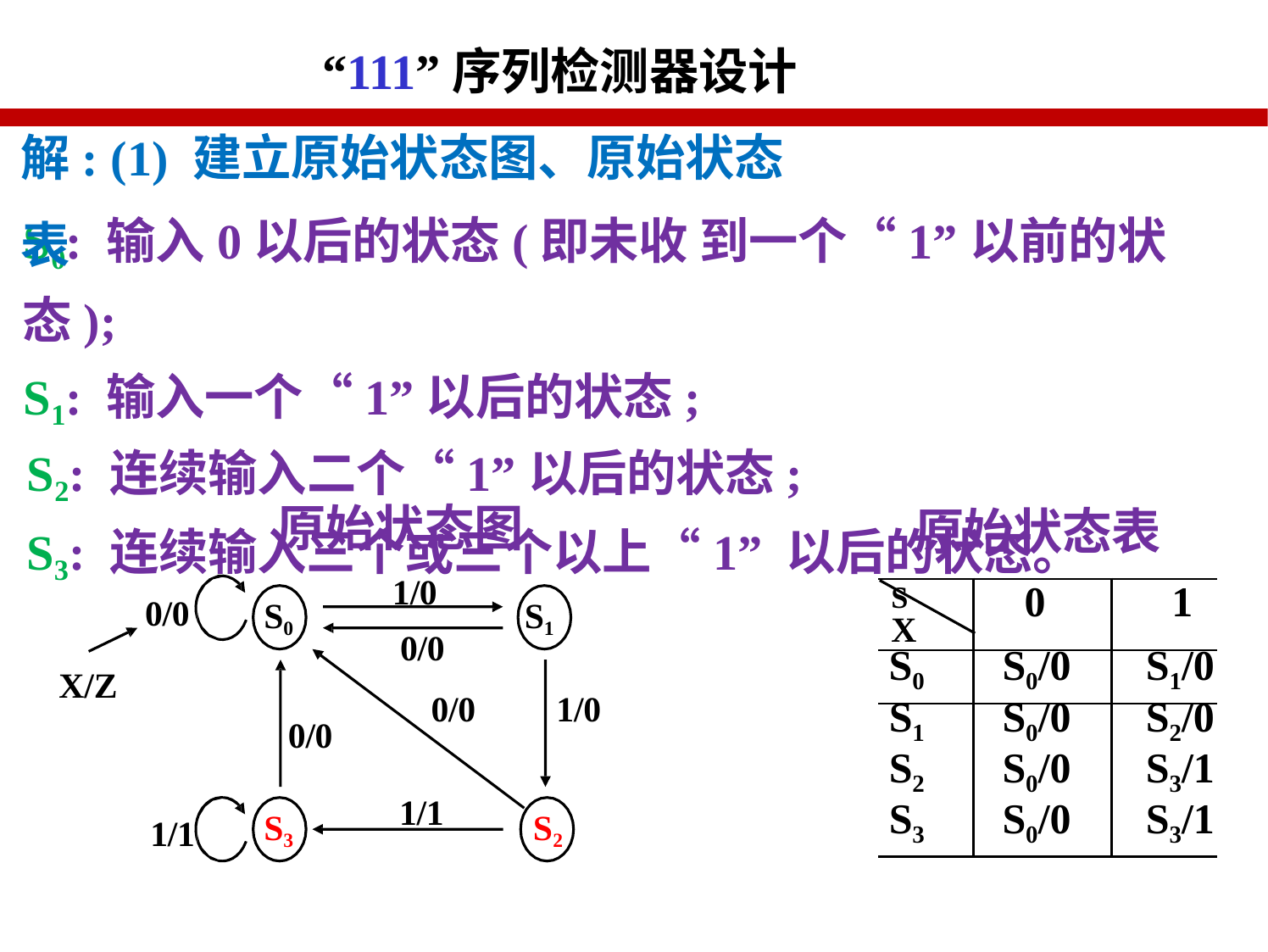

# “111”序列检测器设计  解: (1) 建立原始状态图、原始状态表
S0: 输入0以后的状态(即未收 到一个“1”以前的状态);
S1: 输入一个“1”以后的状态;
S2: 连续输入二个“1”以后的状态;
S3: 连续输入三个或三个以上“1” 以后的状态。
原始状态图
1/0
原始状态表

| S X | 0 | 1 |
| --- | --- | --- |
| S0 | S0/0 | S1/0 |
| S1 | S0/0 | S2/0 |
| S2 | S0/0 | S3/1 |
| S3 | S0/0 | S3/1 |

0/0
S0
S1

0/0
0/0

X/Z
1/0
0/0
1/1

S3
S2
1/1